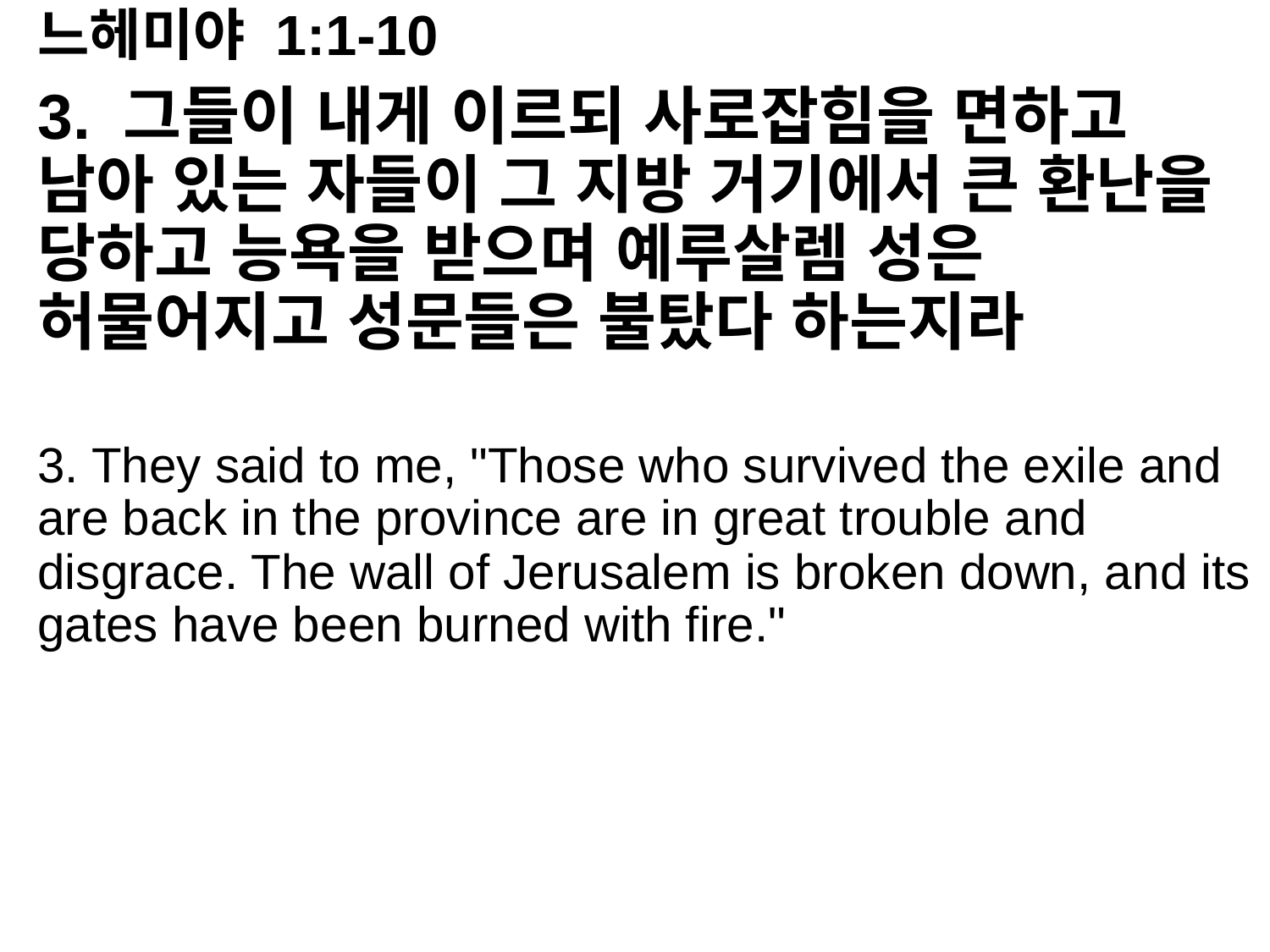

느헤미야 1:1-10
3. 그들이 내게 이르되 사로잡힘을 면하고 남아 있는 자들이 그 지방 거기에서 큰 환난을 당하고 능욕을 받으며 예루살렘 성은 허물어지고 성문들은 불탔다 하는지라

3. They said to me, "Those who survived the exile and are back in the province are in great trouble and disgrace. The wall of Jerusalem is broken down, and its gates have been burned with fire."